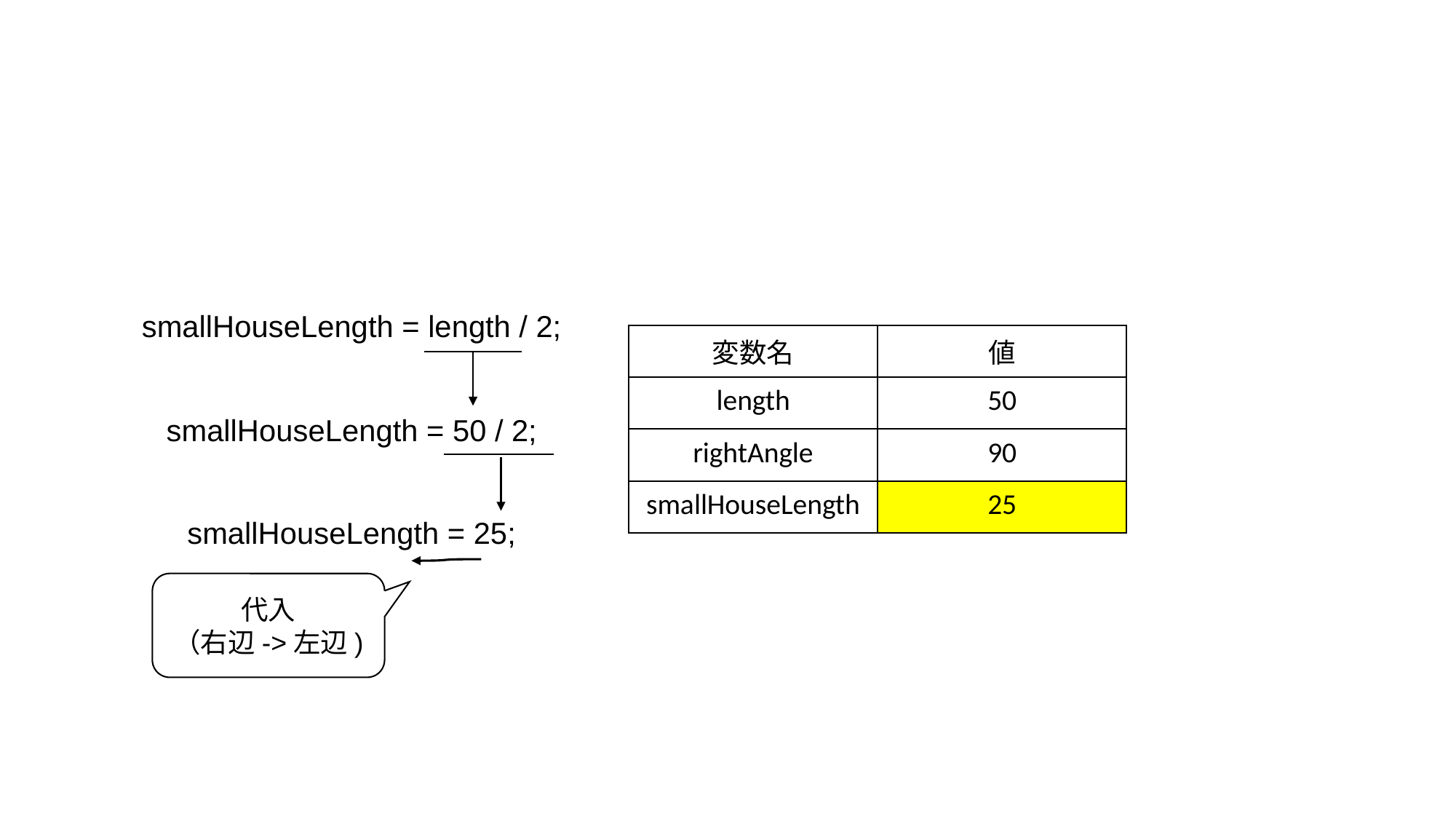

#
smallHouseLength = length / 2;
| 変数名 | 値 |
| --- | --- |
| length | 50 |
| rightAngle | 90 |
| smallHouseLength | 25 |
smallHouseLength = 50 / 2;
smallHouseLength = 25;
代入
（右辺->左辺)